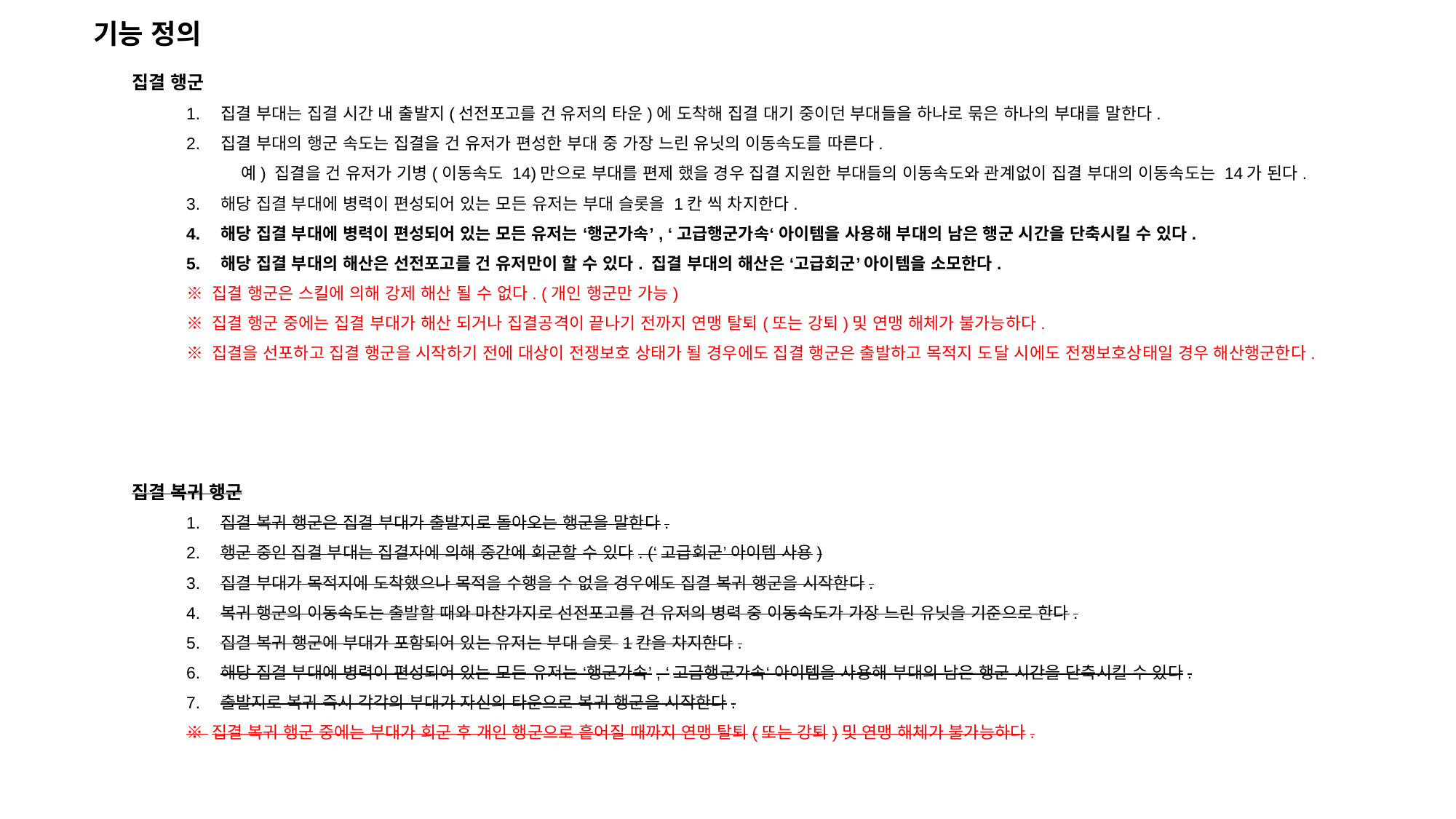

기능 정의
집결 행군
집결 부대는 집결 시간 내 출발지(선전포고를 건 유저의 타운)에 도착해 집결 대기 중이던 부대들을 하나로 묶은 하나의 부대를 말한다.
집결 부대의 행군 속도는 집결을 건 유저가 편성한 부대 중 가장 느린 유닛의 이동속도를 따른다.
예) 집결을 건 유저가 기병(이동속도 14)만으로 부대를 편제 했을 경우 집결 지원한 부대들의 이동속도와 관계없이 집결 부대의 이동속도는 14가 된다.
해당 집결 부대에 병력이 편성되어 있는 모든 유저는 부대 슬롯을 1칸 씩 차지한다.
해당 집결 부대에 병력이 편성되어 있는 모든 유저는 ‘행군가속’, ‘고급행군가속‘ 아이템을 사용해 부대의 남은 행군 시간을 단축시킬 수 있다.
해당 집결 부대의 해산은 선전포고를 건 유저만이 할 수 있다. 집결 부대의 해산은 ‘고급회군’ 아이템을 소모한다.
※ 집결 행군은 스킬에 의해 강제 해산 될 수 없다. (개인 행군만 가능)
※ 집결 행군 중에는 집결 부대가 해산 되거나 집결공격이 끝나기 전까지 연맹 탈퇴(또는 강퇴)및 연맹 해체가 불가능하다.
※ 집결을 선포하고 집결 행군을 시작하기 전에 대상이 전쟁보호 상태가 될 경우에도 집결 행군은 출발하고 목적지 도달 시에도 전쟁보호상태일 경우 해산행군한다.

집결 복귀 행군
집결 복귀 행군은 집결 부대가 출발지로 돌아오는 행군을 말한다.
행군 중인 집결 부대는 집결자에 의해 중간에 회군할 수 있다. (‘고급회군’ 아이템 사용)
집결 부대가 목적지에 도착했으나 목적을 수행을 수 없을 경우에도 집결 복귀 행군을 시작한다.
복귀 행군의 이동속도는 출발할 때와 마찬가지로 선전포고를 건 유저의 병력 중 이동속도가 가장 느린 유닛을 기준으로 한다.
집결 복귀 행군에 부대가 포함되어 있는 유저는 부대 슬롯 1칸을 차지한다.
해당 집결 부대에 병력이 편성되어 있는 모든 유저는 ‘행군가속’, ‘고급행군가속‘ 아이템을 사용해 부대의 남은 행군 시간을 단축시킬 수 있다.
출발지로 복귀 즉시 각각의 부대가 자신의 타운으로 복귀 행군을 시작한다.
※ 집결 복귀 행군 중에는 부대가 회군 후 개인 행군으로 흩어질 때까지 연맹 탈퇴(또는 강퇴)및 연맹 해체가 불가능하다.